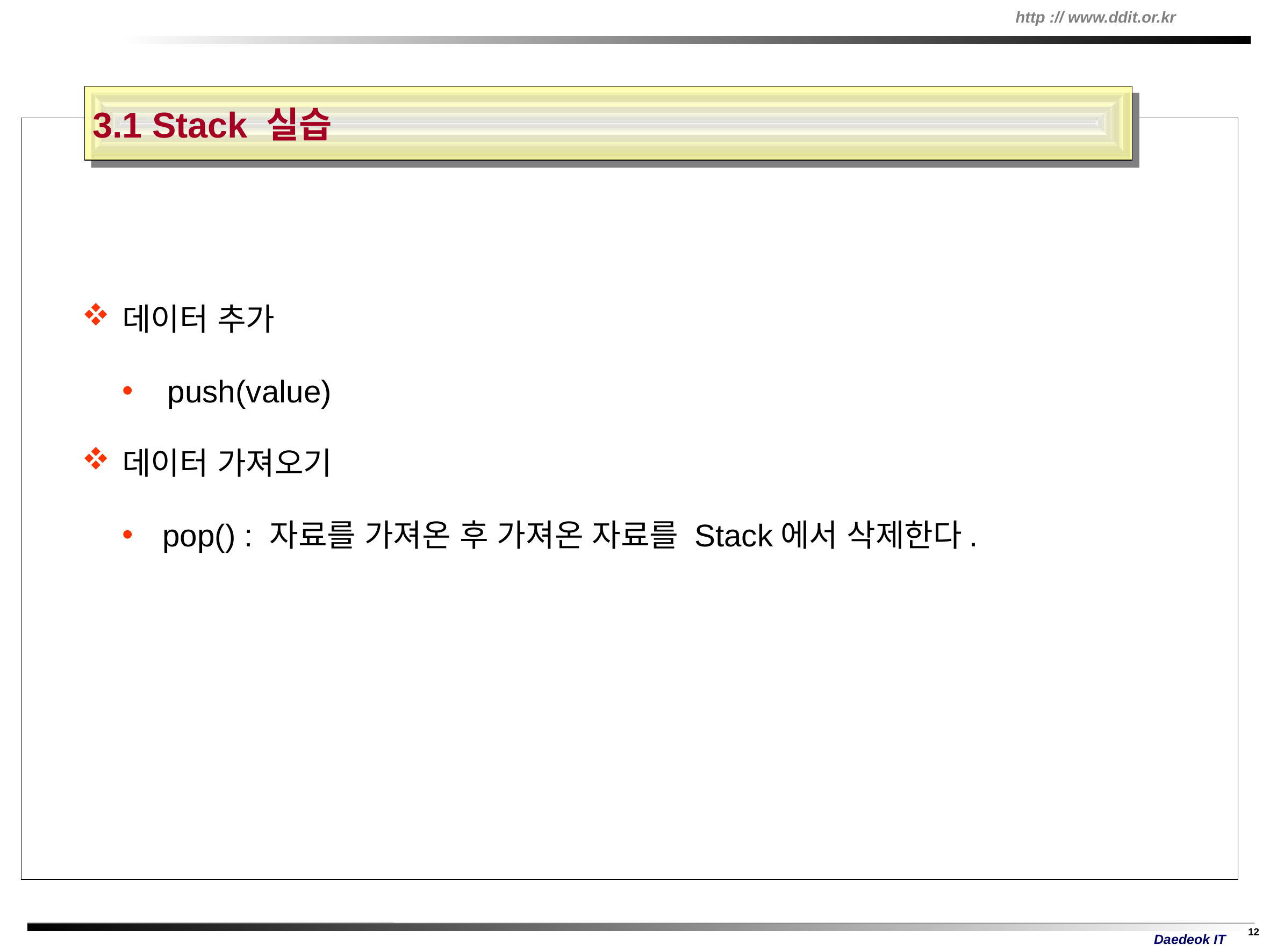

3.1 Stack 실습

데이터 추가
push(value)
데이터 가져오기
pop() : 자료를 가져온 후 가져온 자료를 Stack에서 삭제한다.